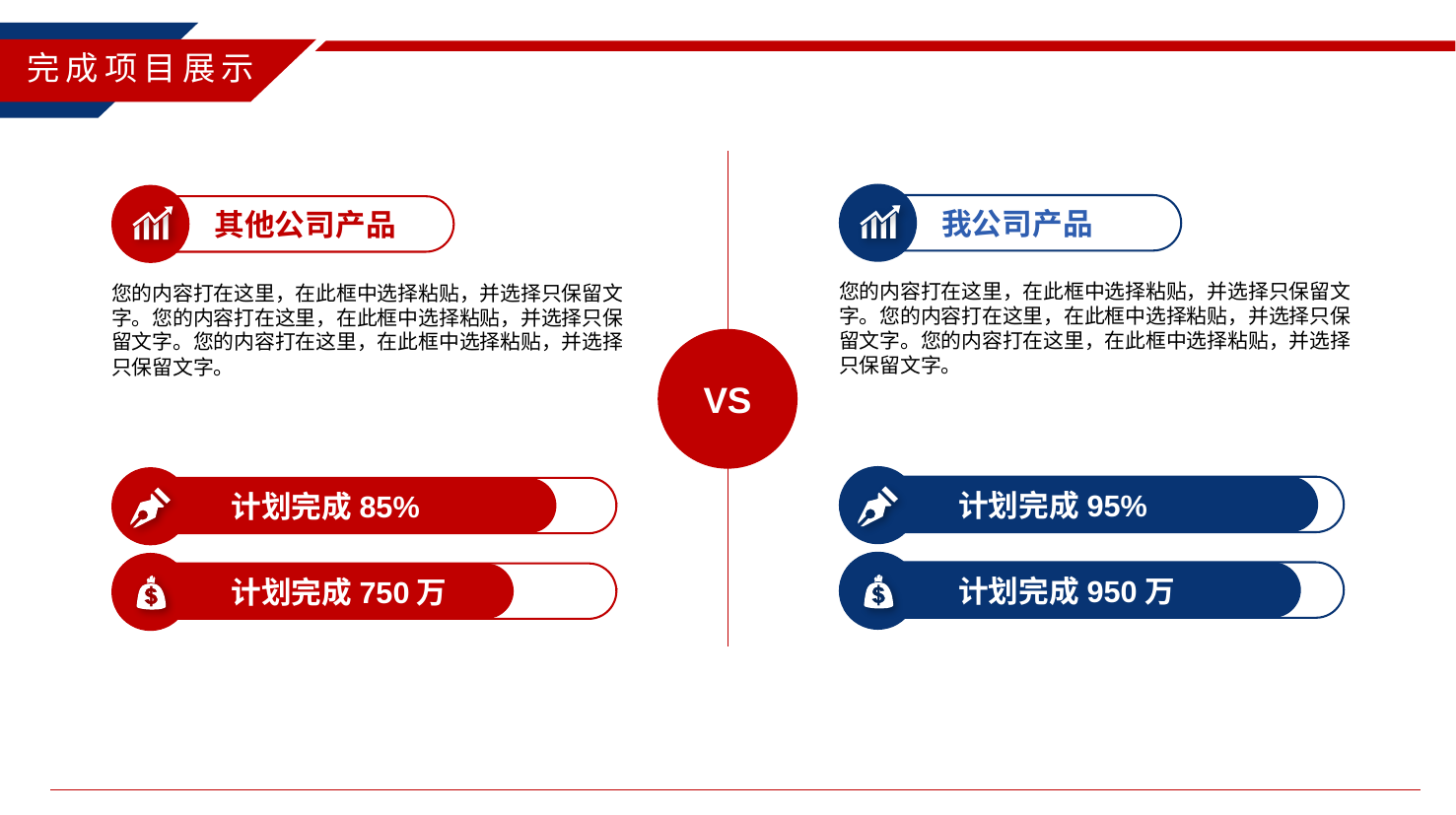

完成项目展示

我公司产品

其他公司产品
您的内容打在这里，在此框中选择粘贴，并选择只保留文字。您的内容打在这里，在此框中选择粘贴，并选择只保留文字。您的内容打在这里，在此框中选择粘贴，并选择只保留文字。
您的内容打在这里，在此框中选择粘贴，并选择只保留文字。您的内容打在这里，在此框中选择粘贴，并选择只保留文字。您的内容打在这里，在此框中选择粘贴，并选择只保留文字。
VS

计划完成95%

计划完成85%

计划完成950万

计划完成750万